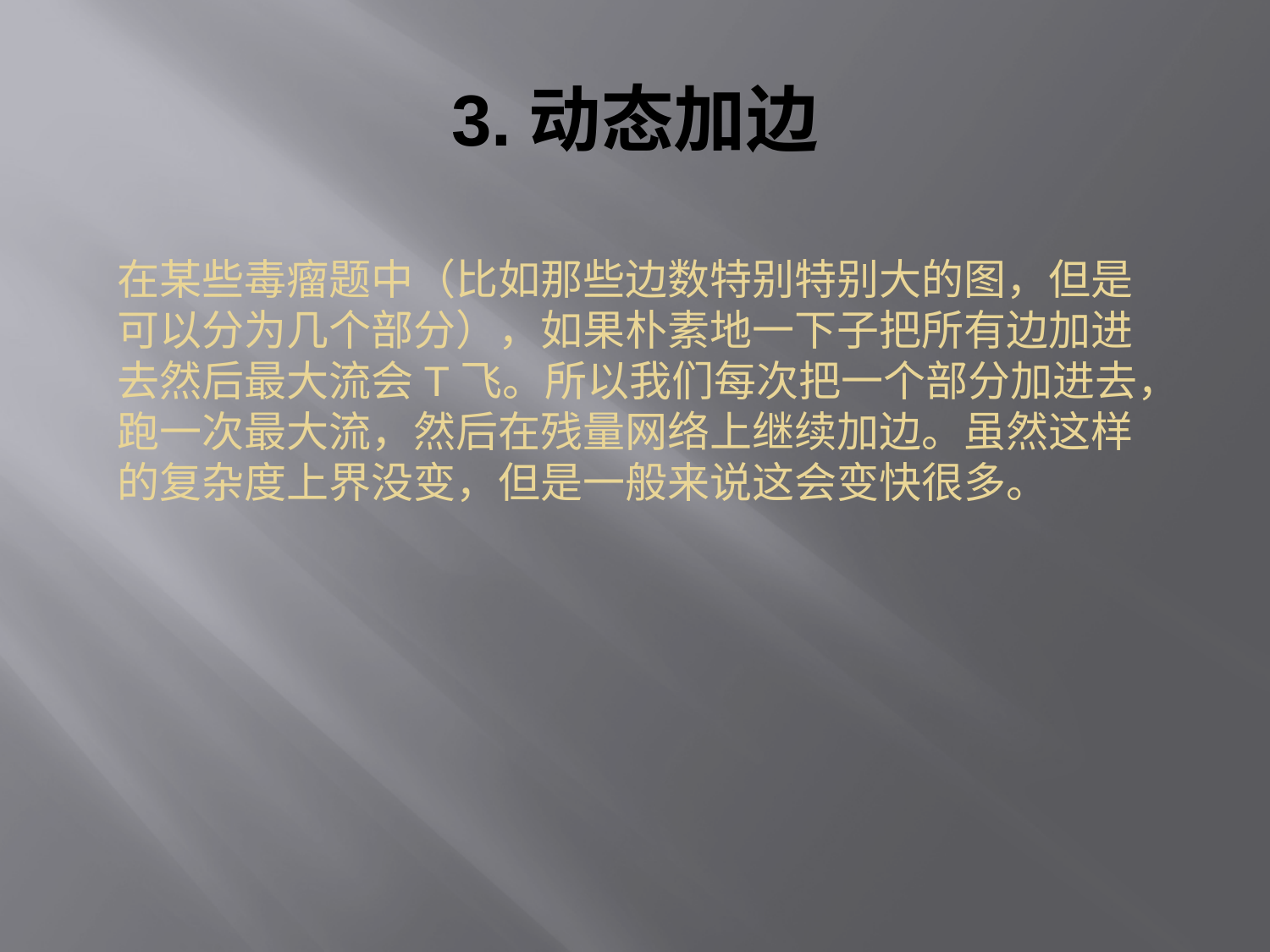

# 3.动态加边
在某些毒瘤题中（比如那些边数特别特别大的图，但是可以分为几个部分），如果朴素地一下子把所有边加进去然后最大流会T飞。所以我们每次把一个部分加进去，跑一次最大流，然后在残量网络上继续加边。虽然这样的复杂度上界没变，但是一般来说这会变快很多。